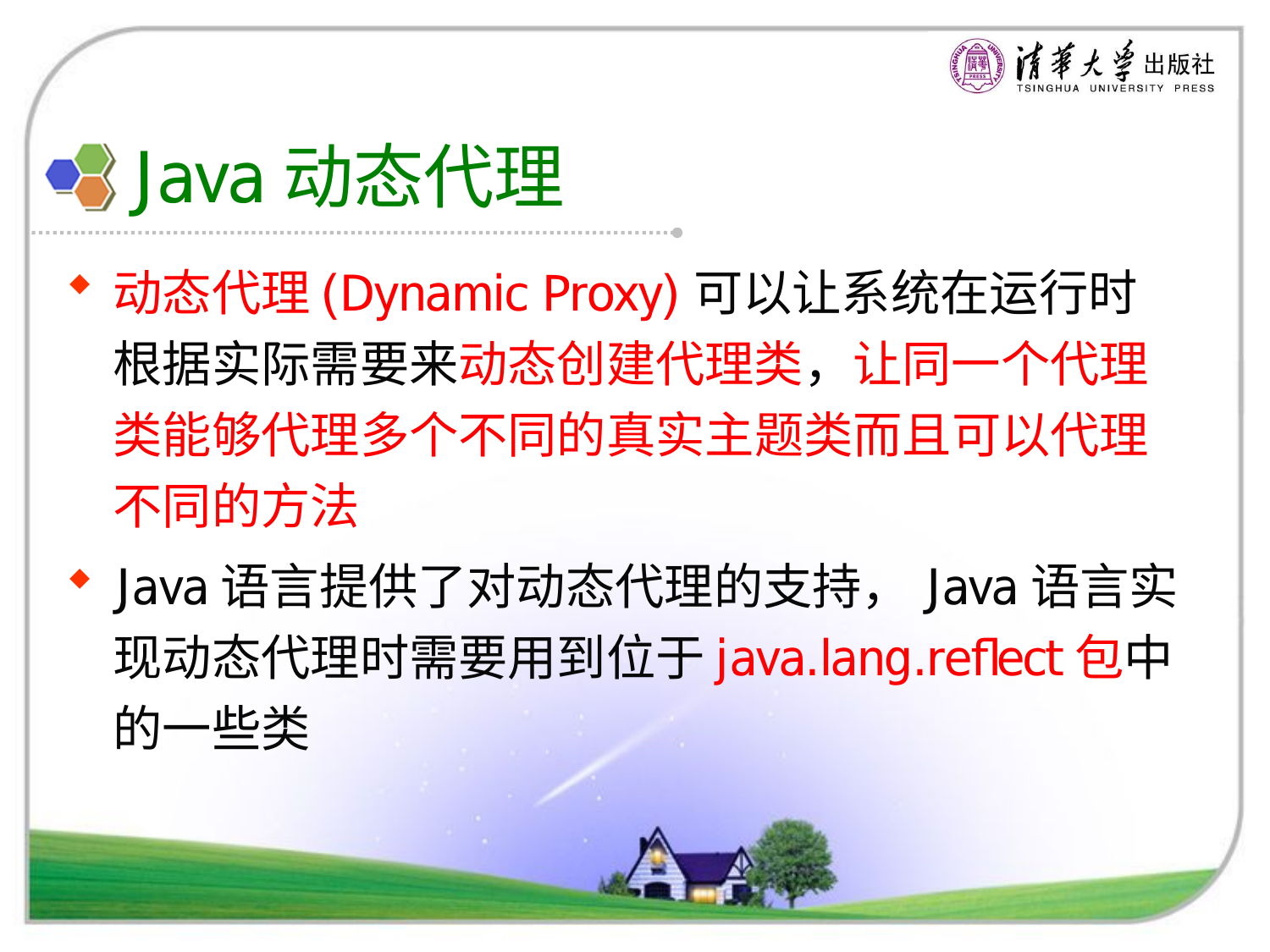

# Java动态代理
动态代理(Dynamic Proxy)可以让系统在运行时根据实际需要来动态创建代理类，让同一个代理类能够代理多个不同的真实主题类而且可以代理不同的方法
Java语言提供了对动态代理的支持，Java语言实现动态代理时需要用到位于java.lang.reflect包中的一些类